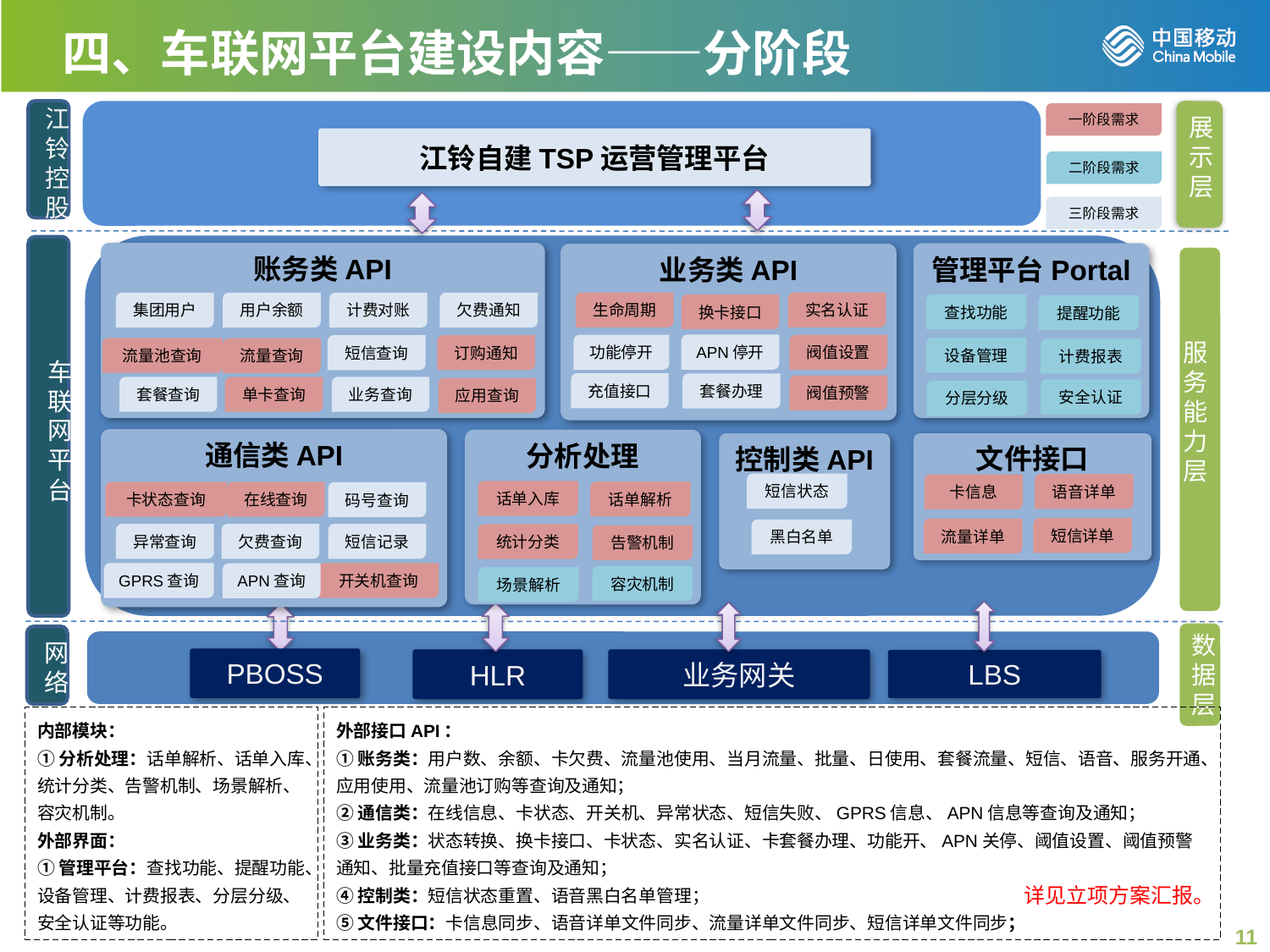

四、车联网平台建设内容——分阶段
江铃控股

一阶段需求
展示层
江铃自建TSP运营管理平台
二阶段需求

三阶段需求

账务类API
集团用户
用户余额
计费对账
欠费通知
短信查询
订购通知
流量池查询
流量查询
套餐查询
单卡查询
业务查询
应用查询
管理平台Portal

查找功能
提醒功能
设备管理
计费报表
安全认证
分层分级
业务类API
生命周期
实名认证
换卡接口
功能停开
APN停开
阀值设置
充值接口
套餐办理
阀值预警

服务能力层
车联网平台
通信类API
在线查询
卡状态查询
码号查询
异常查询
欠费查询
短信记录
GPRS查询
开关机查询
APN查询
分析处理

话单入库
话单解析
统计分类
告警机制
容灾机制
场景解析
文件接口

语音详单
卡信息
短信详单
流量详单
控制类API

短信状态
黑白名单

数据层

网络

PBOSS
HLR
业务网关
LBS
外部接口API：
①账务类：用户数、余额、卡欠费、流量池使用、当月流量、批量、日使用、套餐流量、短信、语音、服务开通、应用使用、流量池订购等查询及通知；
②通信类：在线信息、卡状态、开关机、异常状态、短信失败、GPRS信息、APN信息等查询及通知；
③业务类：状态转换、换卡接口、卡状态、实名认证、卡套餐办理、功能开、APN关停、阈值设置、阈值预警通知、批量充值接口等查询及通知；
④控制类：短信状态重置、语音黑白名单管理；
⑤文件接口：卡信息同步、语音详单文件同步、流量详单文件同步、短信详单文件同步；
内部模块：
①分析处理：话单解析、话单入库、统计分类、告警机制、场景解析、容灾机制。
外部界面：
①管理平台：查找功能、提醒功能、设备管理、计费报表、分层分级、安全认证等功能。
详见立项方案汇报。